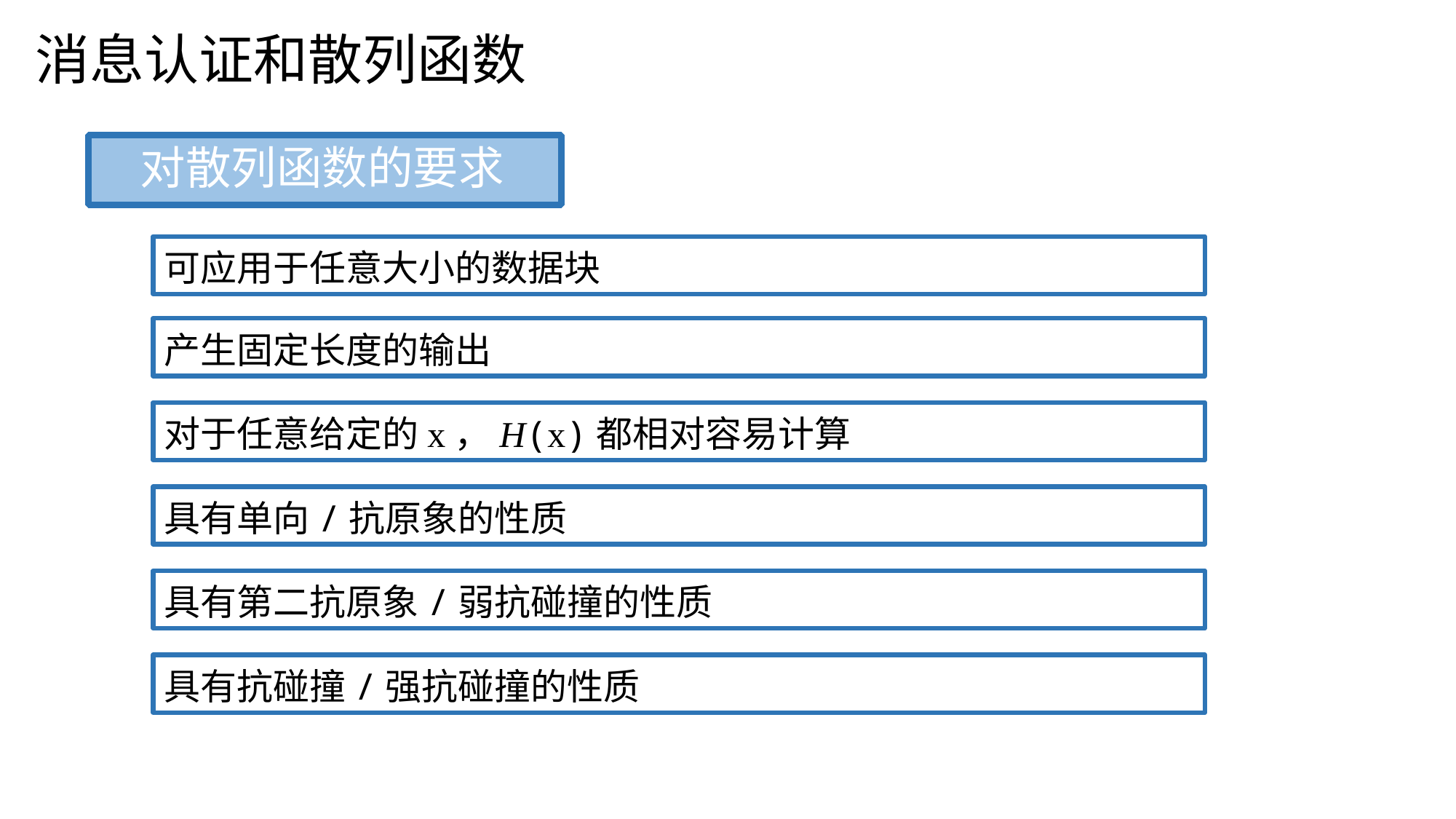

消息认证和散列函数
对散列函数的要求
可应用于任意大小的数据块
产生固定长度的输出
对于任意给定的x，H(x)都相对容易计算
具有单向/抗原象的性质
具有第二抗原象/弱抗碰撞的性质
具有抗碰撞/强抗碰撞的性质